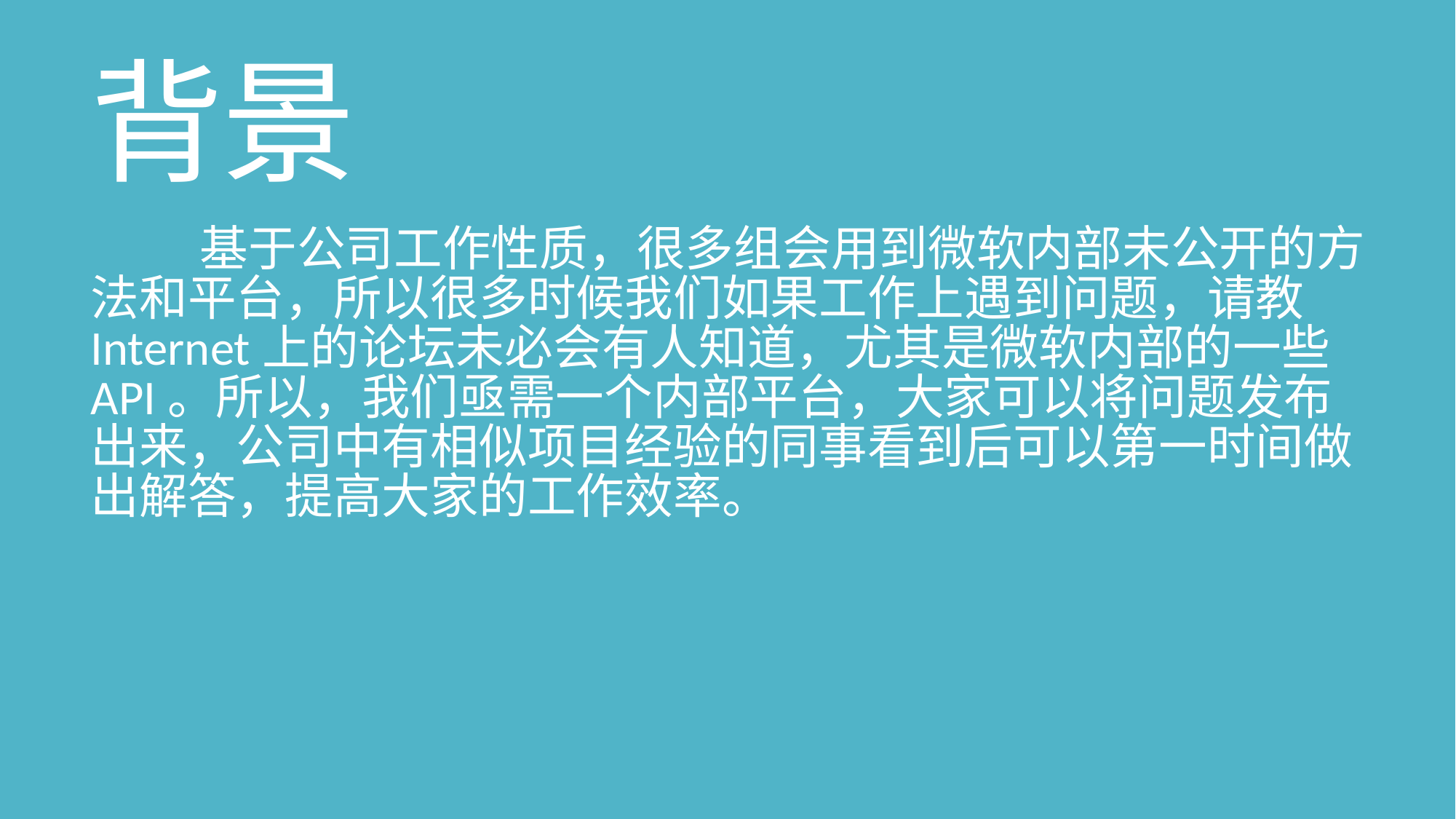

# 背景
	基于公司工作性质，很多组会用到微软内部未公开的方法和平台，所以很多时候我们如果工作上遇到问题，请教Internet上的论坛未必会有人知道，尤其是微软内部的一些API。所以，我们亟需一个内部平台，大家可以将问题发布出来，公司中有相似项目经验的同事看到后可以第一时间做出解答，提高大家的工作效率。